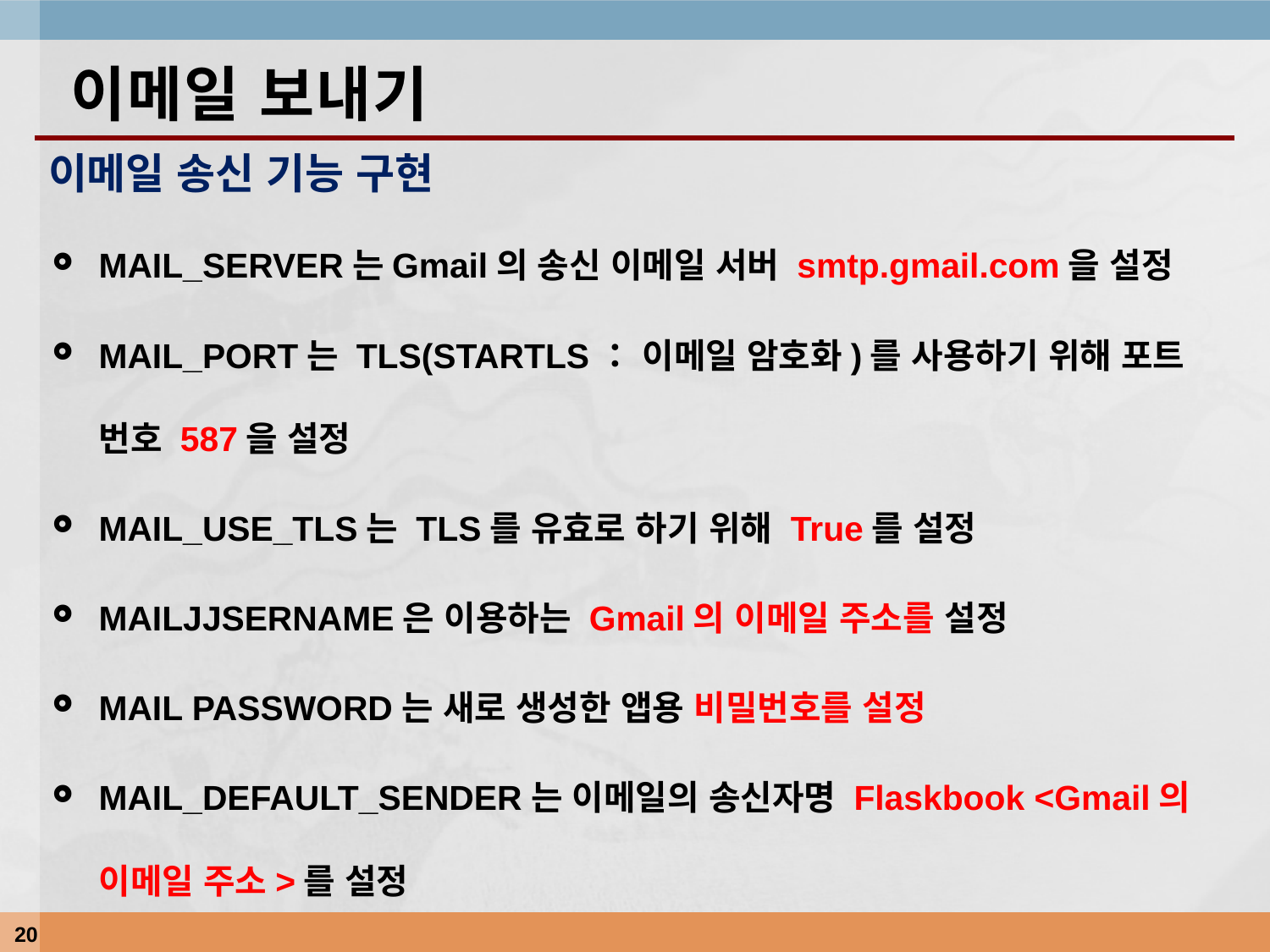

# 이메일 보내기
이메일 송신 기능 구현
MAIL_SERVER는Gmail의 송신 이메일 서버 smtp.gmail.com을 설정
MAIL_PORT는 TLS(STARTLS： 이메일 암호화)를 사용하기 위해 포트  번호 587을 설정
MAIL_USE_TLS는 TLS를 유효로 하기 위해 True를 설정
MAILJJSERNAME은 이용하는 Gmail의 이메일 주소를 설정
MAIL PASSWORD는 새로 생성한 앱용 비밀번호를 설정
MAIL_DEFAULT_SENDER는 이메일의 송신자명 Flaskbook <Gmail의 이메일 주소>를 설정